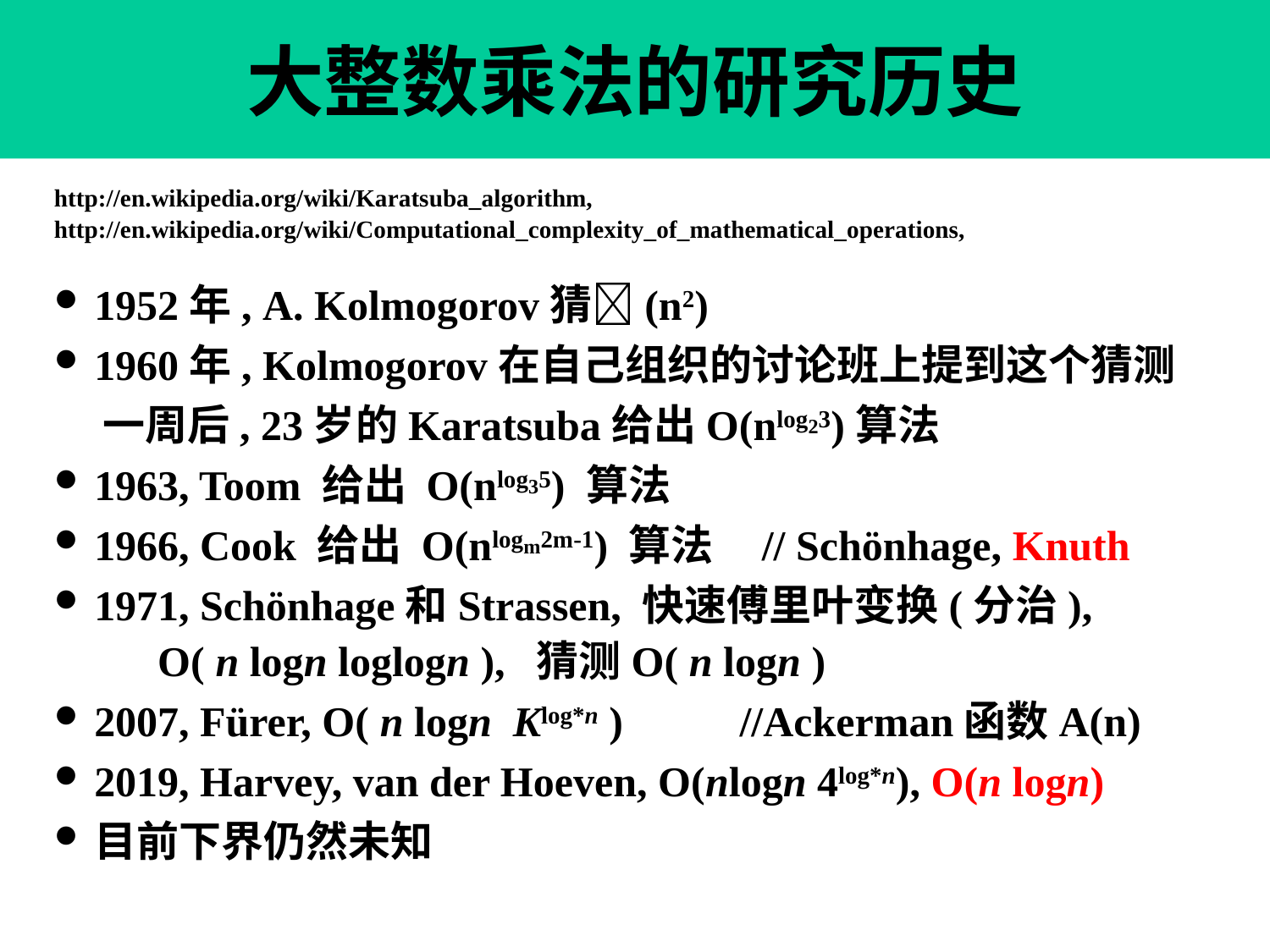

大整数乘法的研究历史
http://en.wikipedia.org/wiki/Karatsuba_algorithm,
http://en.wikipedia.org/wiki/Computational_complexity_of_mathematical_operations,
1952年, A. Kolmogorov猜Ω(n2)
1960年, Kolmogorov在自己组织的讨论班上提到这个猜测
    一周后, 23岁的Karatsuba给出O(nlog23)算法
1963, Toom 给出 O(nlog35) 算法
1966, Cook 给出 O(nlogm2m-1) 算法    // Schönhage, Knuth
1971, Schönhage和Strassen, 快速傅里叶变换(分治),
      O( n logn loglogn ),  猜测O( n logn )
2007, Fürer, O( n logn  Klog*n )           //Ackerman函数A(n)
2019, Harvey, van der Hoeven, O(nlogn 4log*n), O(n logn)
目前下界仍然未知